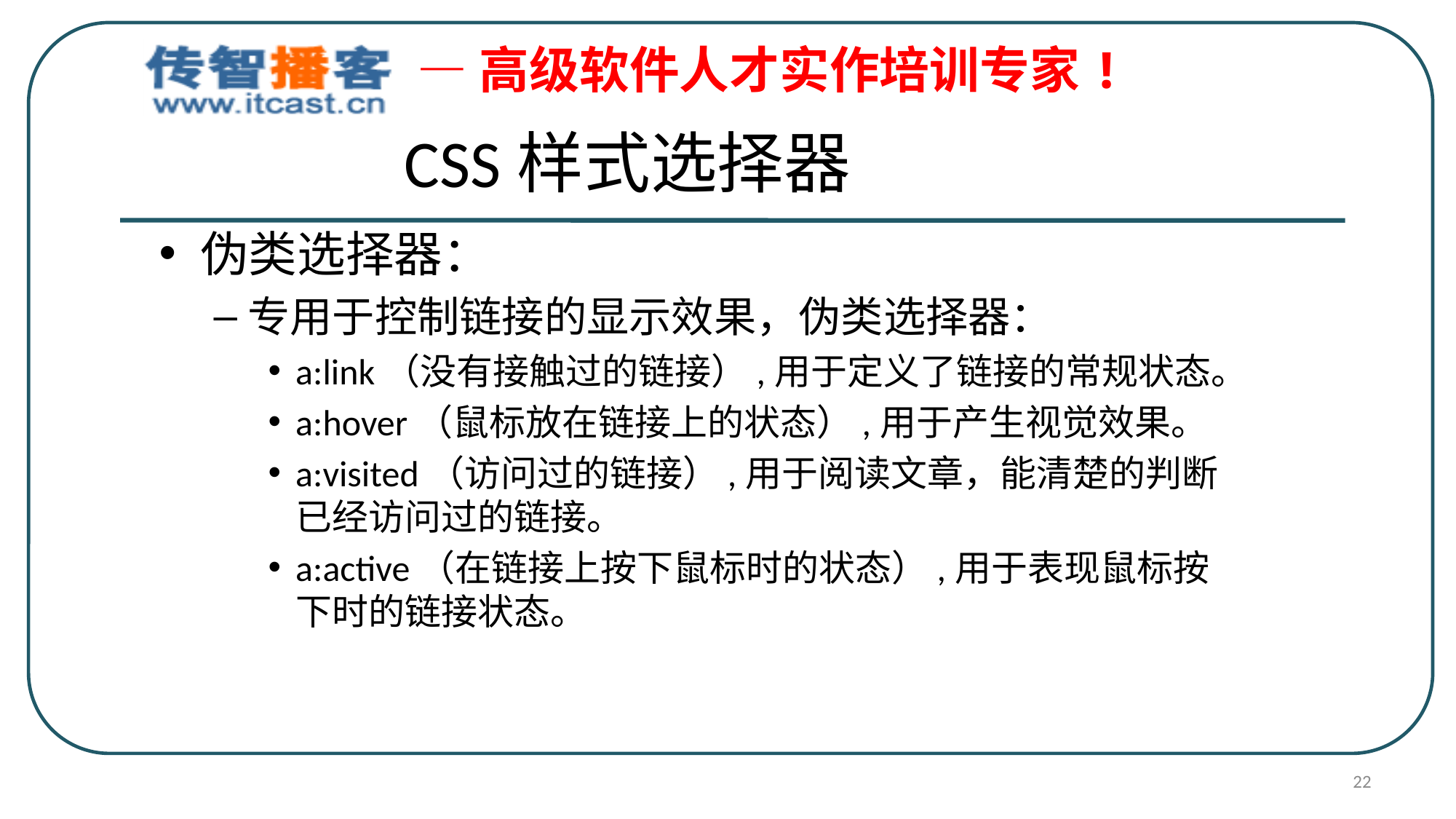

CSS样式选择器
伪类选择器：
专用于控制链接的显示效果，伪类选择器：
a:link（没有接触过的链接）,用于定义了链接的常规状态。
a:hover（鼠标放在链接上的状态）,用于产生视觉效果。
a:visited（访问过的链接）,用于阅读文章，能清楚的判断已经访问过的链接。
a:active（在链接上按下鼠标时的状态）,用于表现鼠标按下时的链接状态。
22